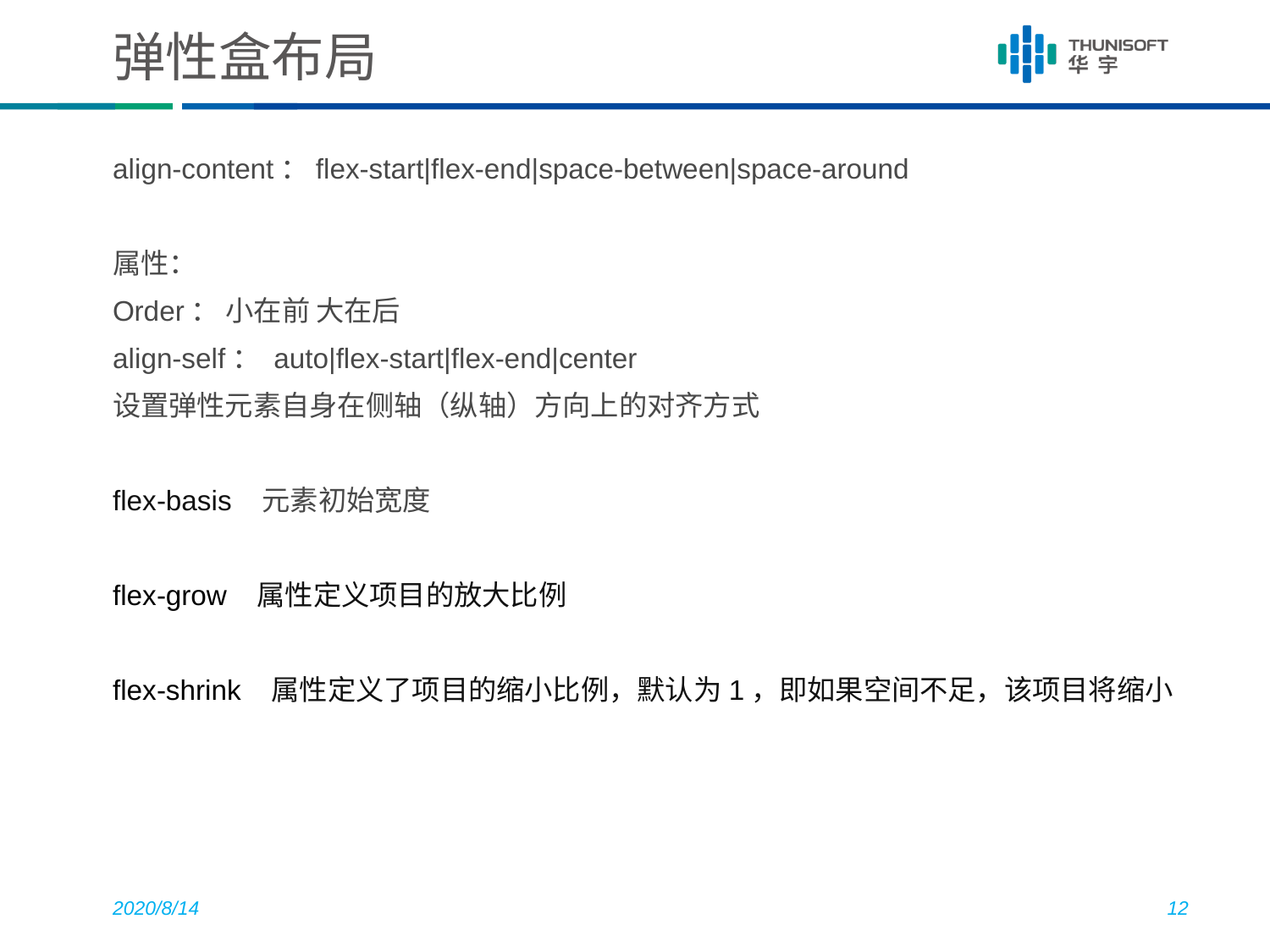

# 弹性盒布局
align-content：flex-start|flex-end|space-between|space-around

属性：
Order： 小在前 大在后
align-self： auto|flex-start|flex-end|center
设置弹性元素自身在侧轴（纵轴）方向上的对齐方式

flex-basis   元素初始宽度

flex-grow   属性定义项目的放大比例

flex-shrink   属性定义了项目的缩小比例，默认为1，即如果空间不足，该项目将缩小

2020/8/14
12